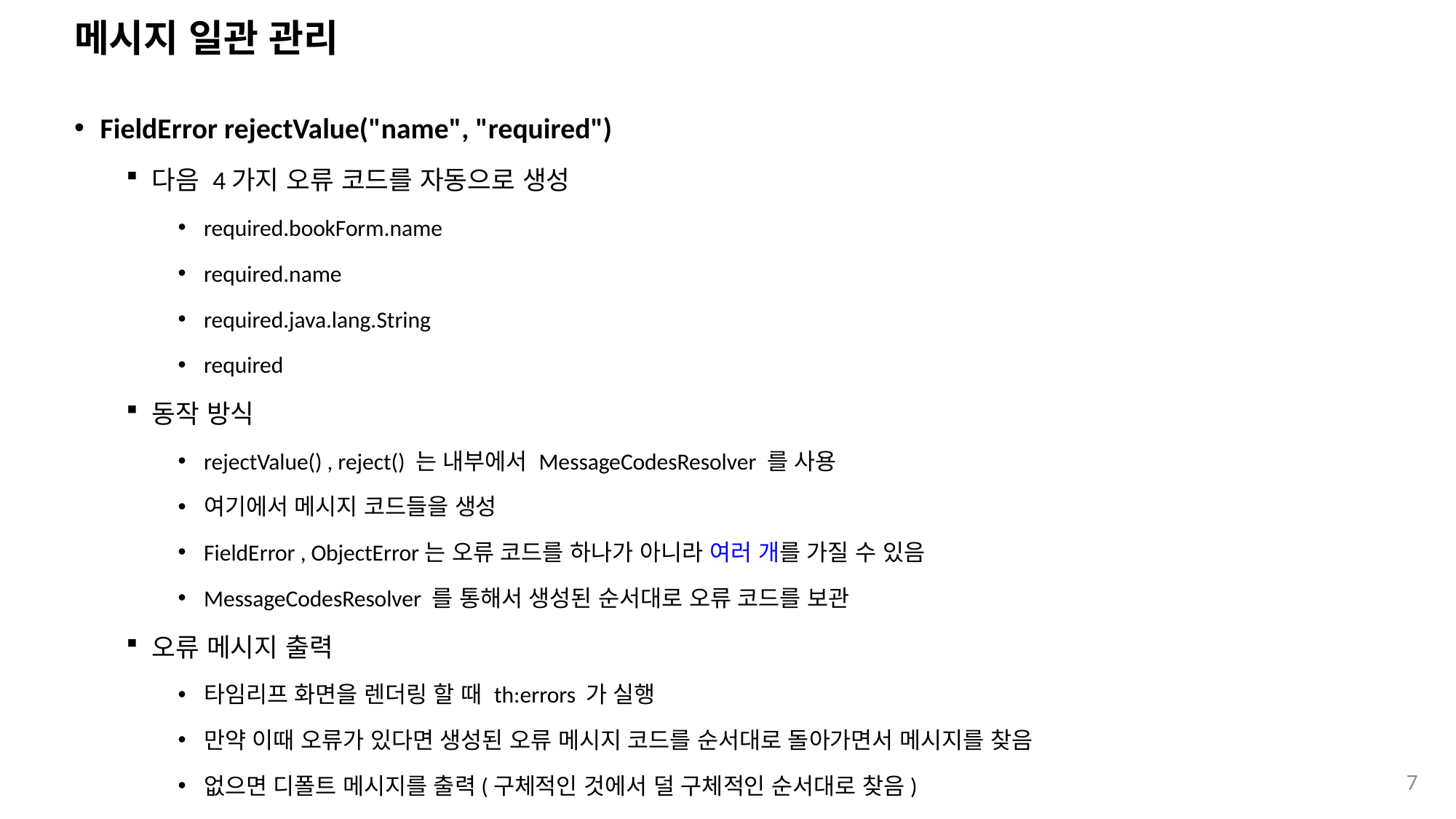

# 메시지 일관 관리
FieldError rejectValue("name", "required")
다음 4가지 오류 코드를 자동으로 생성
required.bookForm.name
required.name
required.java.lang.String
required
동작 방식
rejectValue() , reject() 는 내부에서 MessageCodesResolver 를 사용
여기에서 메시지 코드들을 생성
FieldError , ObjectError는 오류 코드를 하나가 아니라 여러 개를 가질 수 있음
MessageCodesResolver 를 통해서 생성된 순서대로 오류 코드를 보관
오류 메시지 출력
타임리프 화면을 렌더링 할 때 th:errors 가 실행
만약 이때 오류가 있다면 생성된 오류 메시지 코드를 순서대로 돌아가면서 메시지를 찾음
없으면 디폴트 메시지를 출력(구체적인 것에서 덜 구체적인 순서대로 찾음)
7